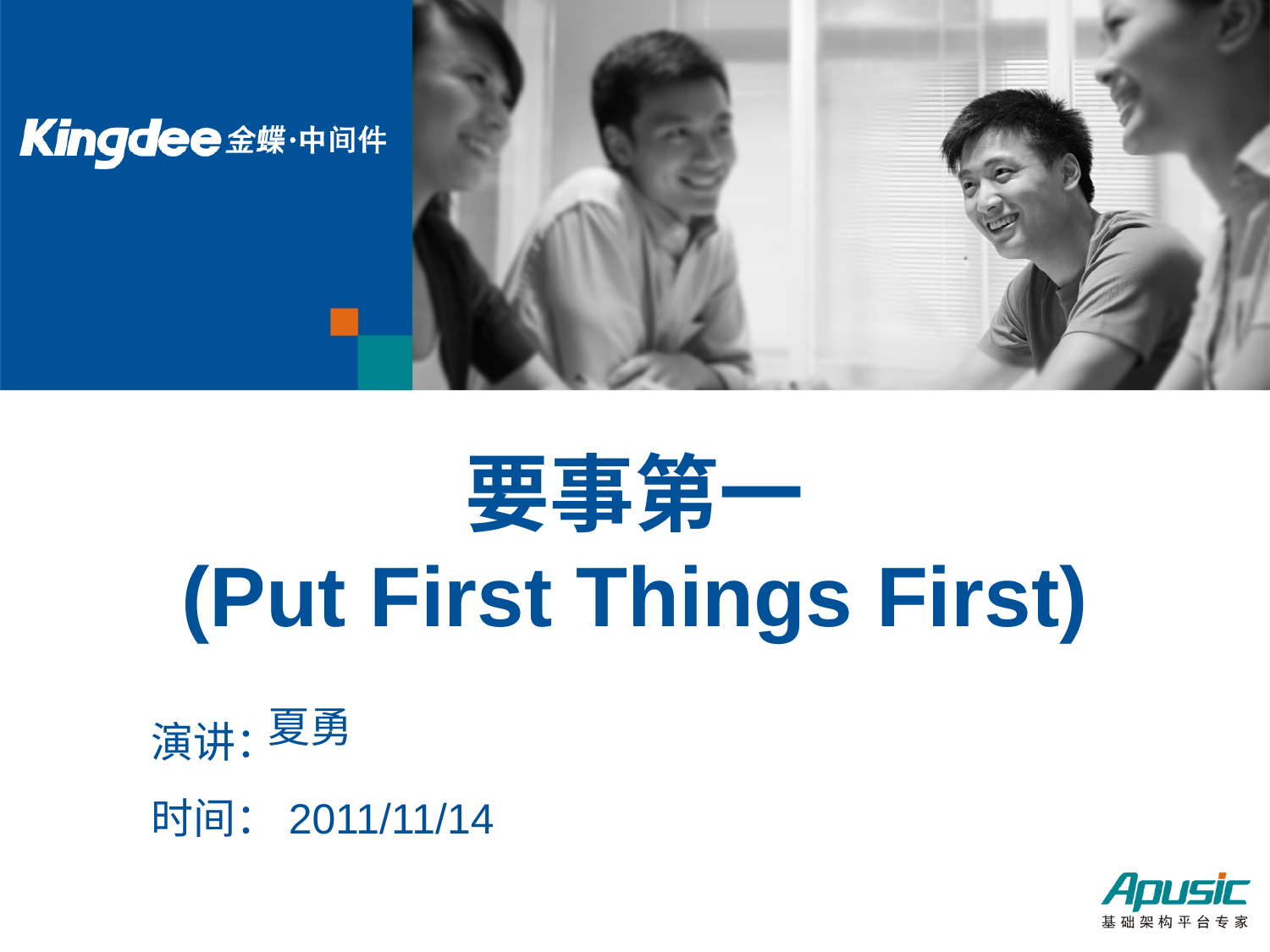

# 要事第一 (Put First Things First)
夏勇